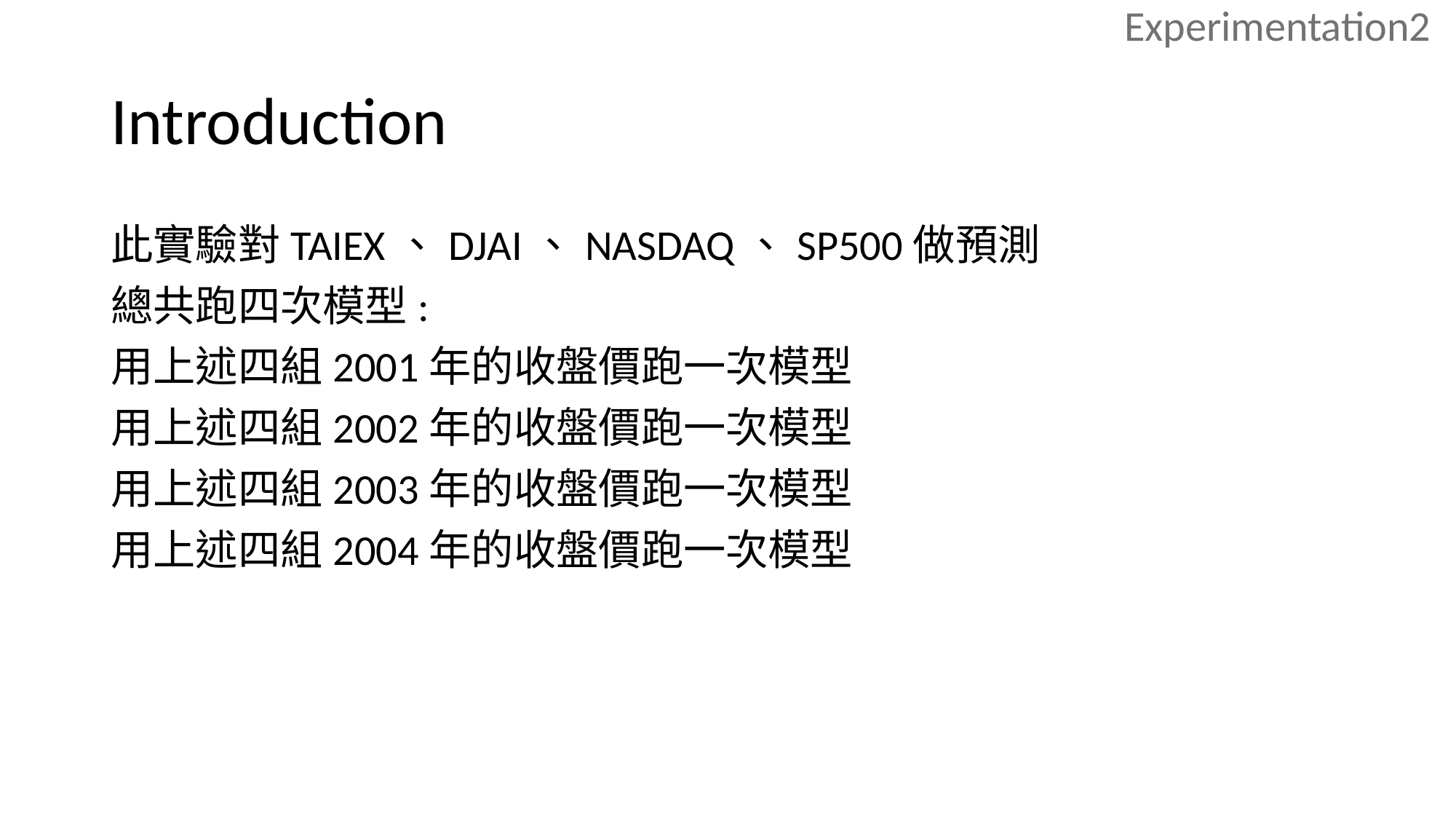

Experimentation2
# Introduction
此實驗對TAIEX、DJAI、NASDAQ、SP500做預測
總共跑四次模型:
用上述四組2001年的收盤價跑一次模型
用上述四組2002年的收盤價跑一次模型
用上述四組2003年的收盤價跑一次模型
用上述四組2004年的收盤價跑一次模型